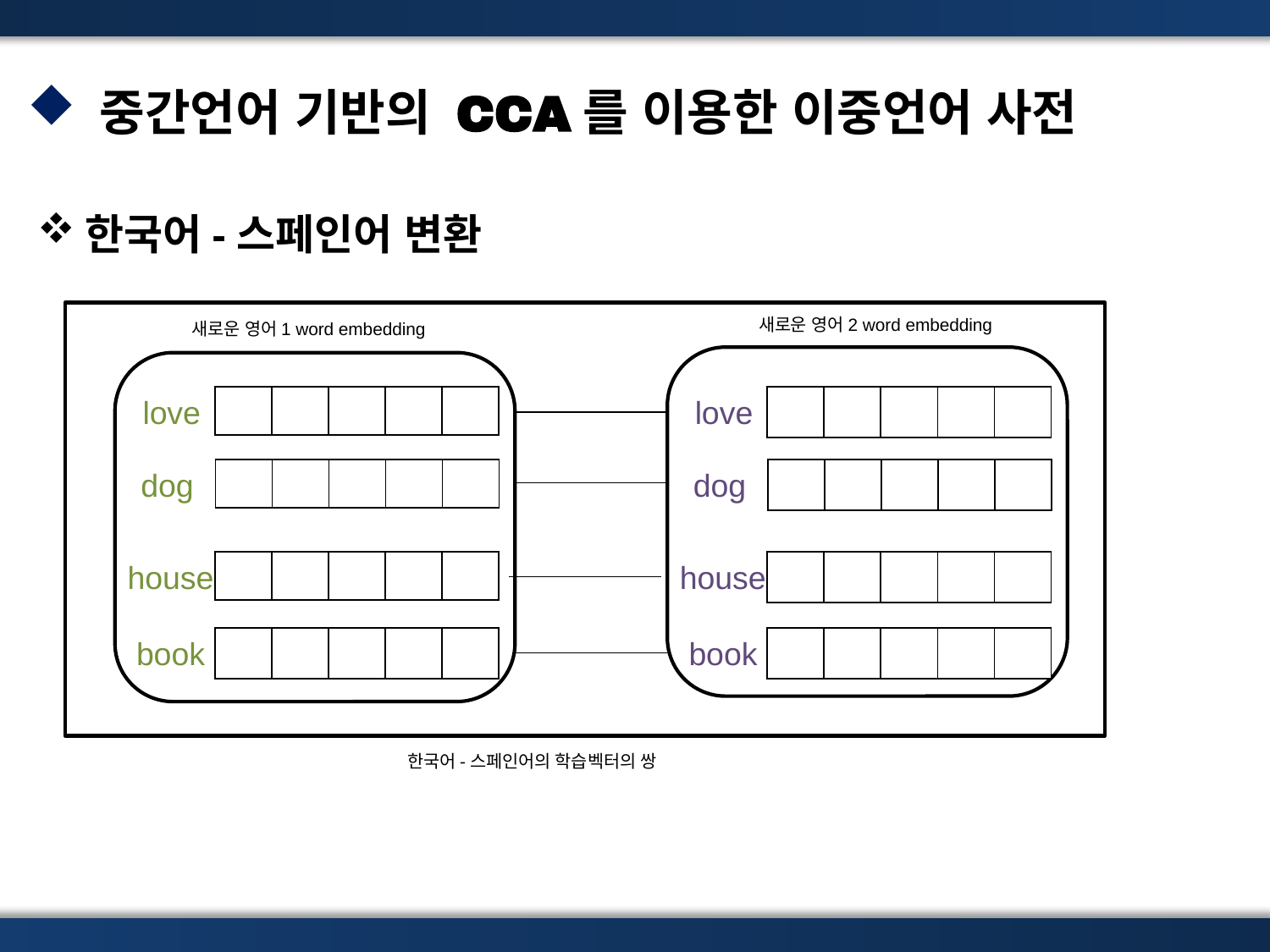

중간언어 기반의 CCA를 이용한 이중언어 사전

한국어-스페인어 변환

새로운 영어2 word embedding
새로운 영어1 word embedding

love
love
|  |  |  |  |  |
| --- | --- | --- | --- | --- |
|  |  |  |  |  |
| --- | --- | --- | --- | --- |
dog
dog
|  |  |  |  |  |
| --- | --- | --- | --- | --- |
|  |  |  |  |  |
| --- | --- | --- | --- | --- |
house
house
|  |  |  |  |  |
| --- | --- | --- | --- | --- |
|  |  |  |  |  |
| --- | --- | --- | --- | --- |
 book
 book
|  |  |  |  |  |
| --- | --- | --- | --- | --- |
|  |  |  |  |  |
| --- | --- | --- | --- | --- |
한국어-스페인어의 학습벡터의 쌍